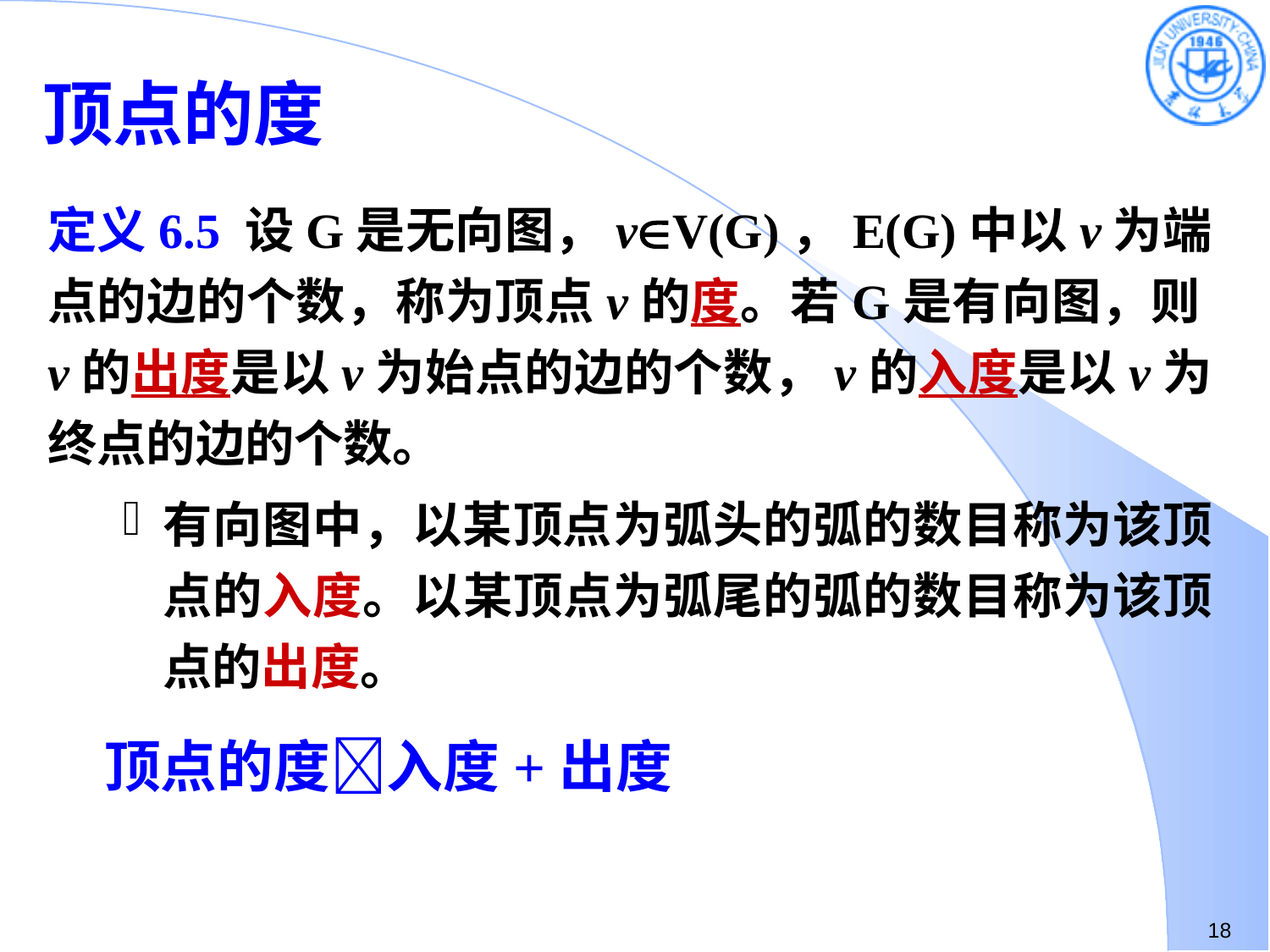

顶点的度
定义6.5 设G是无向图，v∈V(G)，E(G)中以v为端点的边的个数，称为顶点v的度。若G是有向图，则v的出度是以v为始点的边的个数，v的入度是以v为终点的边的个数。
有向图中，以某顶点为弧头的弧的数目称为该顶点的入度。以某顶点为弧尾的弧的数目称为该顶点的出度。
    顶点的度=入度+出度